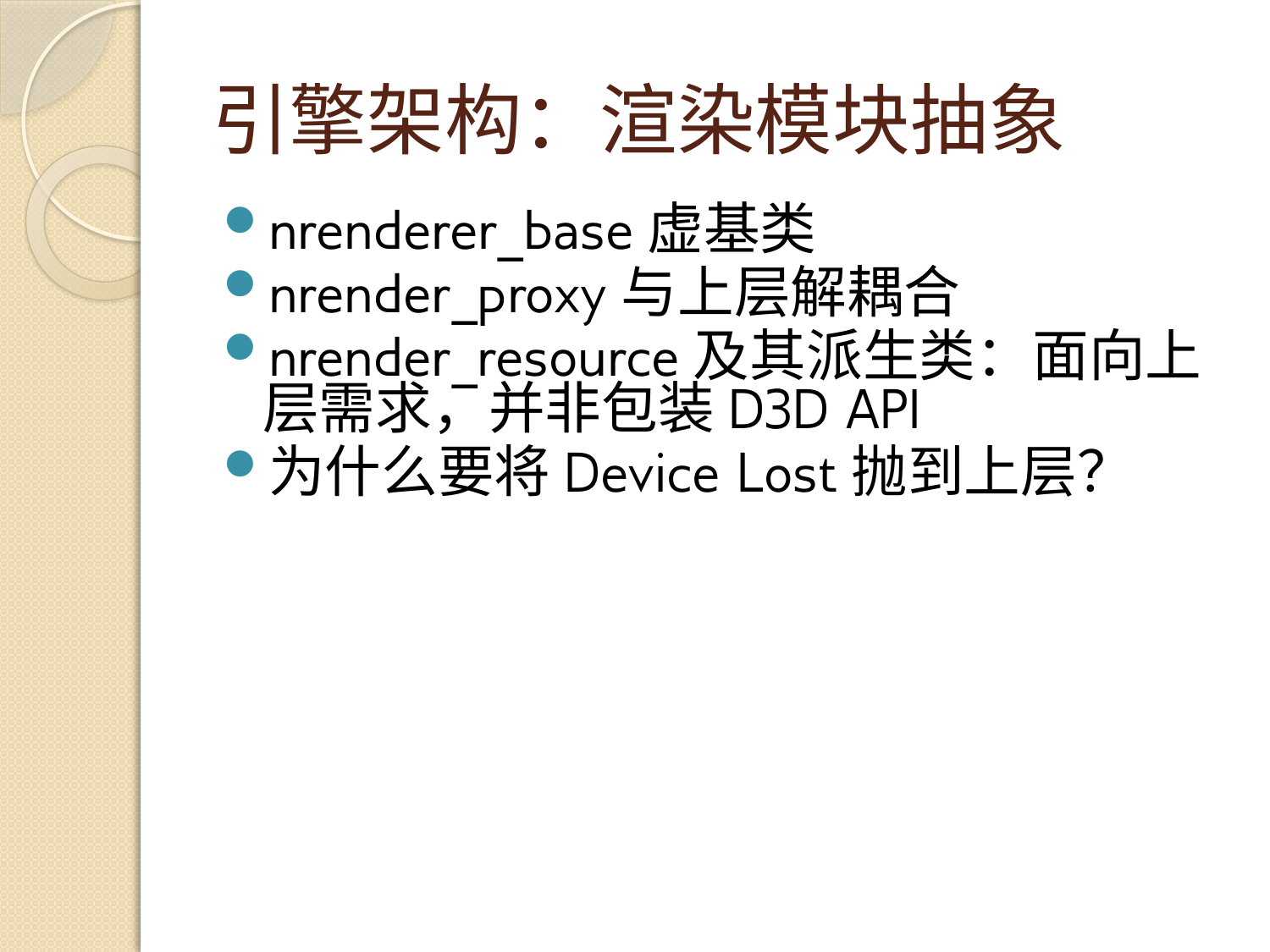

# 引擎架构：渲染模块抽象
nrenderer_base虚基类
nrender_proxy与上层解耦合
nrender_resource及其派生类：面向上层需求，并非包装D3D API
为什么要将Device Lost抛到上层？